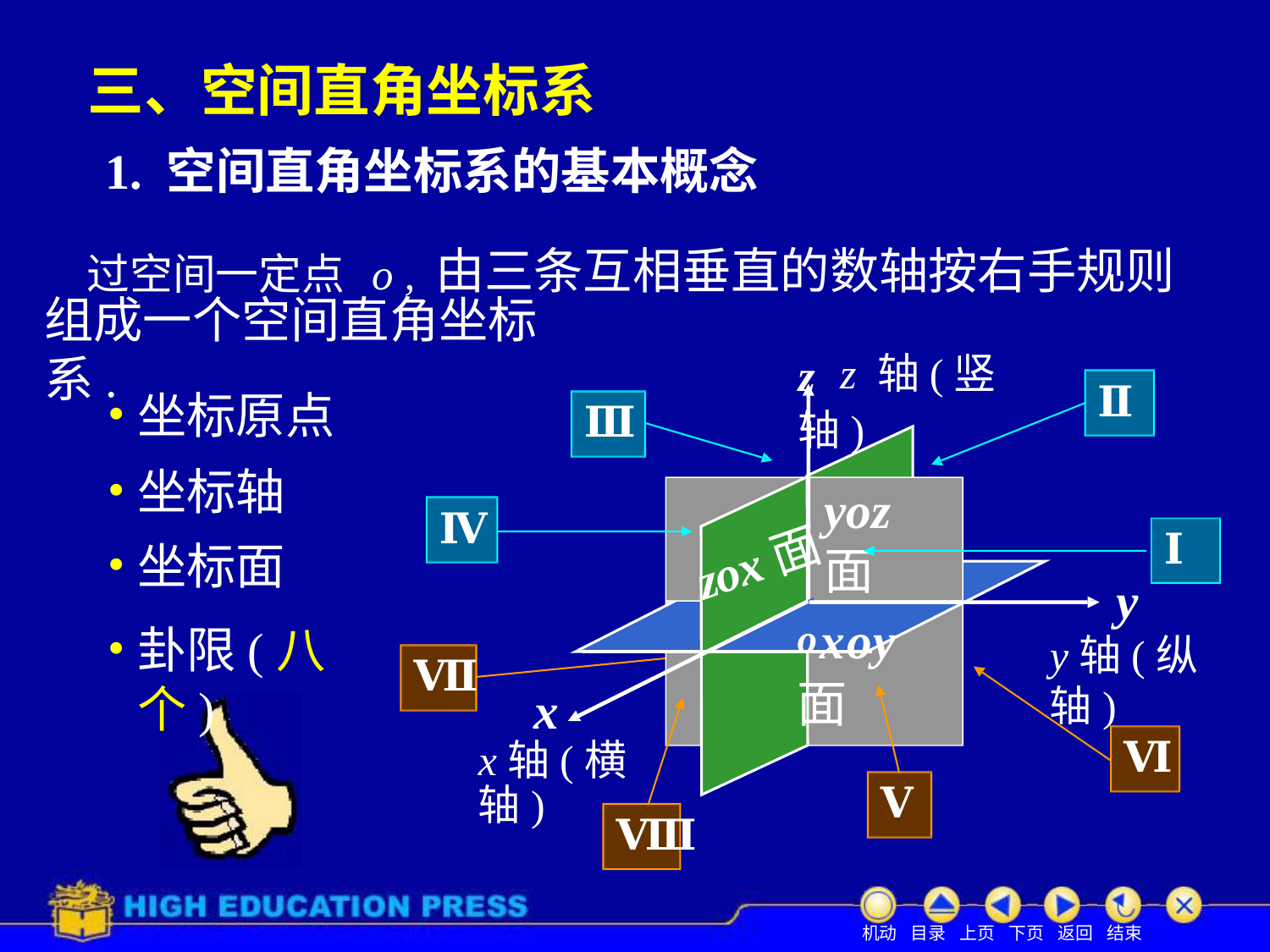

# 三、空间直角坐标系
1. 空间直角坐标系的基本概念
过空间一定点 o ,由三条互相垂直的数轴按右手规则
组成一个空间直角坐标系.
z	z 轴(竖轴)
坐标原点
坐标轴
坐标面
卦限(八个)

Ⅱ

Ⅲ

yoz 面

Ⅳ

Ⅰ

zox面

y
oxoy面

y轴(纵轴)

Ⅶ

x
x轴(横轴)

Ⅵ

Ⅴ

Ⅷ

机动 目录 上页 下页 返回 结束